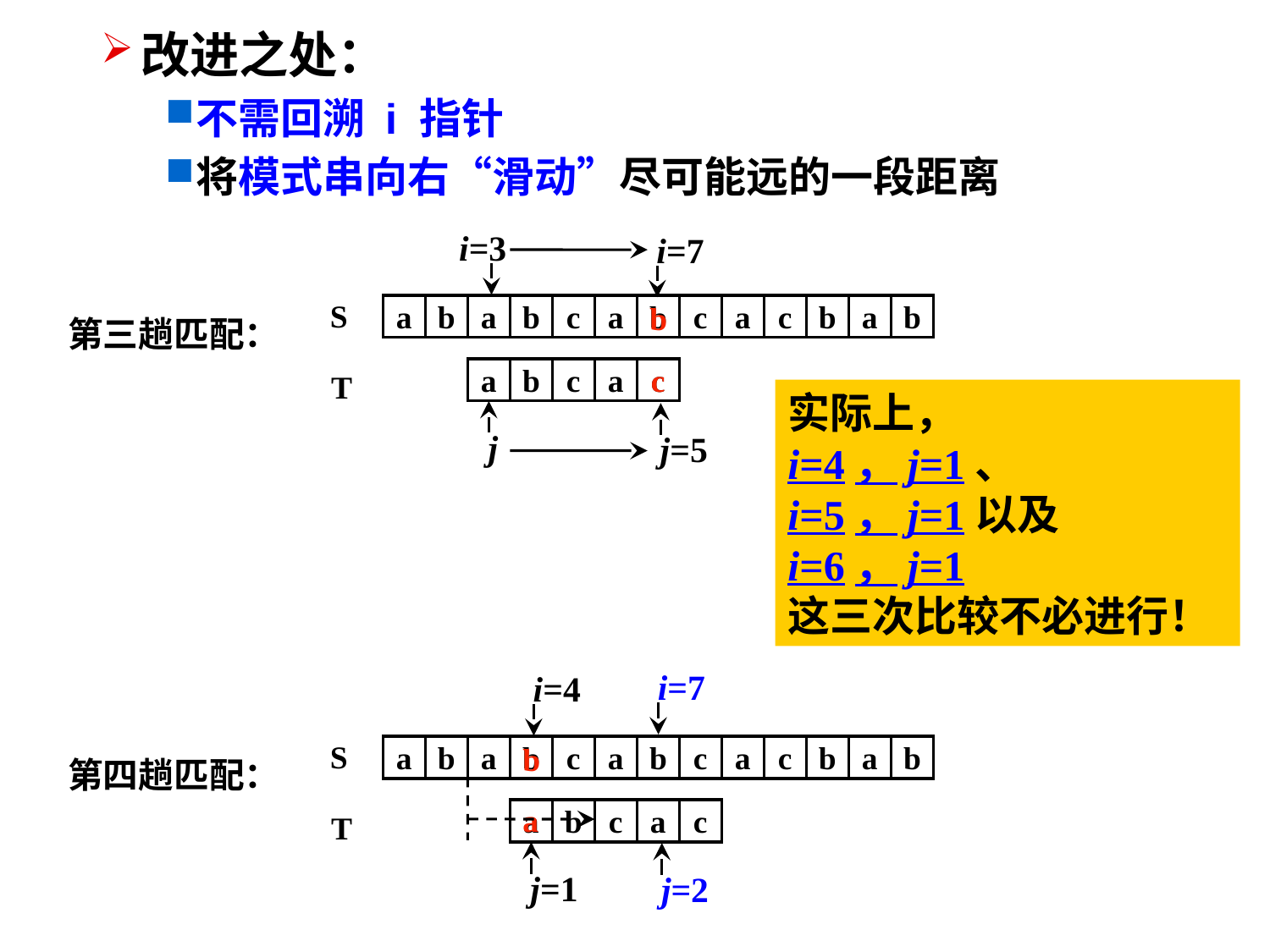

改进之处：
不需回溯 i 指针
将模式串向右“滑动”尽可能远的一段距离
i=3
i=7

S
b
a
b
a
b
c
a
b
c
a
c
b
a
b
第三趟匹配：
c
a
b
c
a
c
T
实际上，
i=4，j=1、
i=5，j=1以及
i=6，j=1
这三次比较不必进行！

j
j=5

i=7
i=4

S
b
a
b
a
b
c
a
b
c
a
c
b
a
b
第四趟匹配：

a
a
b
c
a
c
T

j=1
j=2